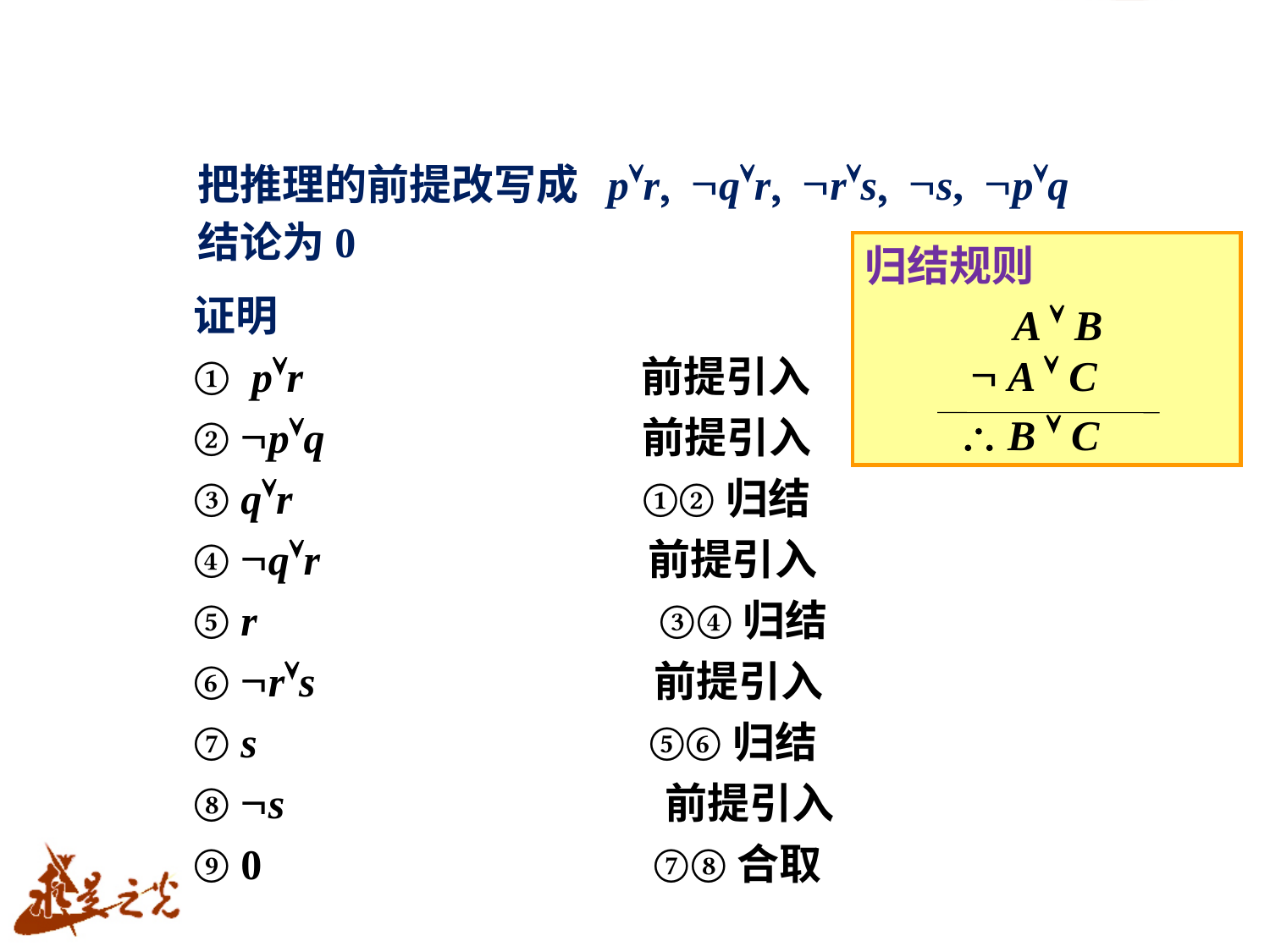

把推理的前提改写成  p∨r, ¬q∨r, ¬r∨s, ¬s, ¬p∨q
结论为0
归结规则
              A ∨ B
          ¬ A ∨ C
         ∴ B ∨ C
证明
①  p∨r                               前提引入
② ¬p∨q                             前提引入
③ q∨r                                 ①②归结
④ ¬q∨r                              前提引入
⑤ r                                      ③④归结
⑥ ¬r∨s                               前提引入
⑦ s                                     ⑤⑥归结
⑧ ¬s                                   前提引入
⑨ 0                                     ⑦⑧合取

20